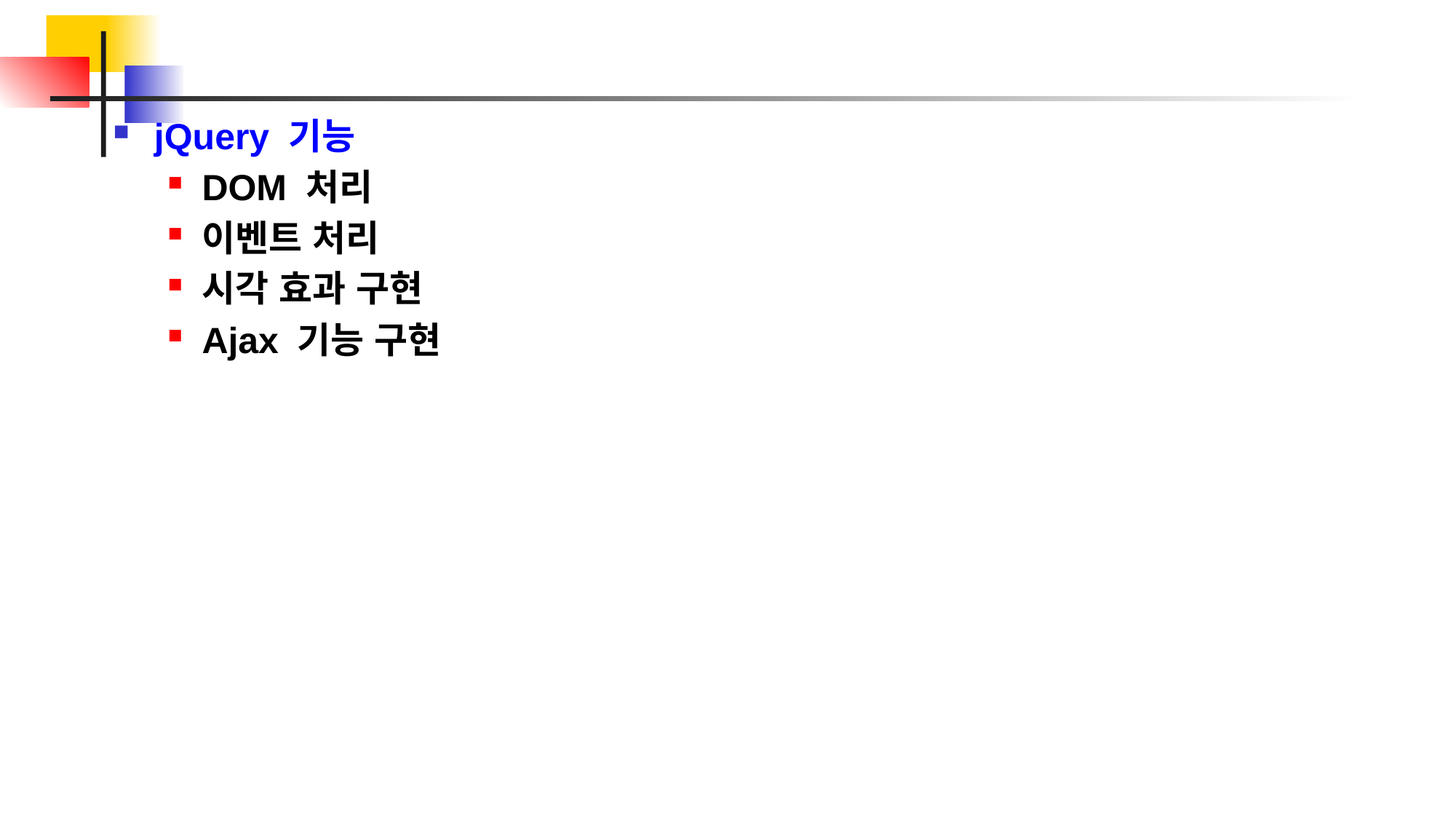

jQuery 기능
DOM 처리
이벤트 처리
시각 효과 구현
Ajax 기능 구현